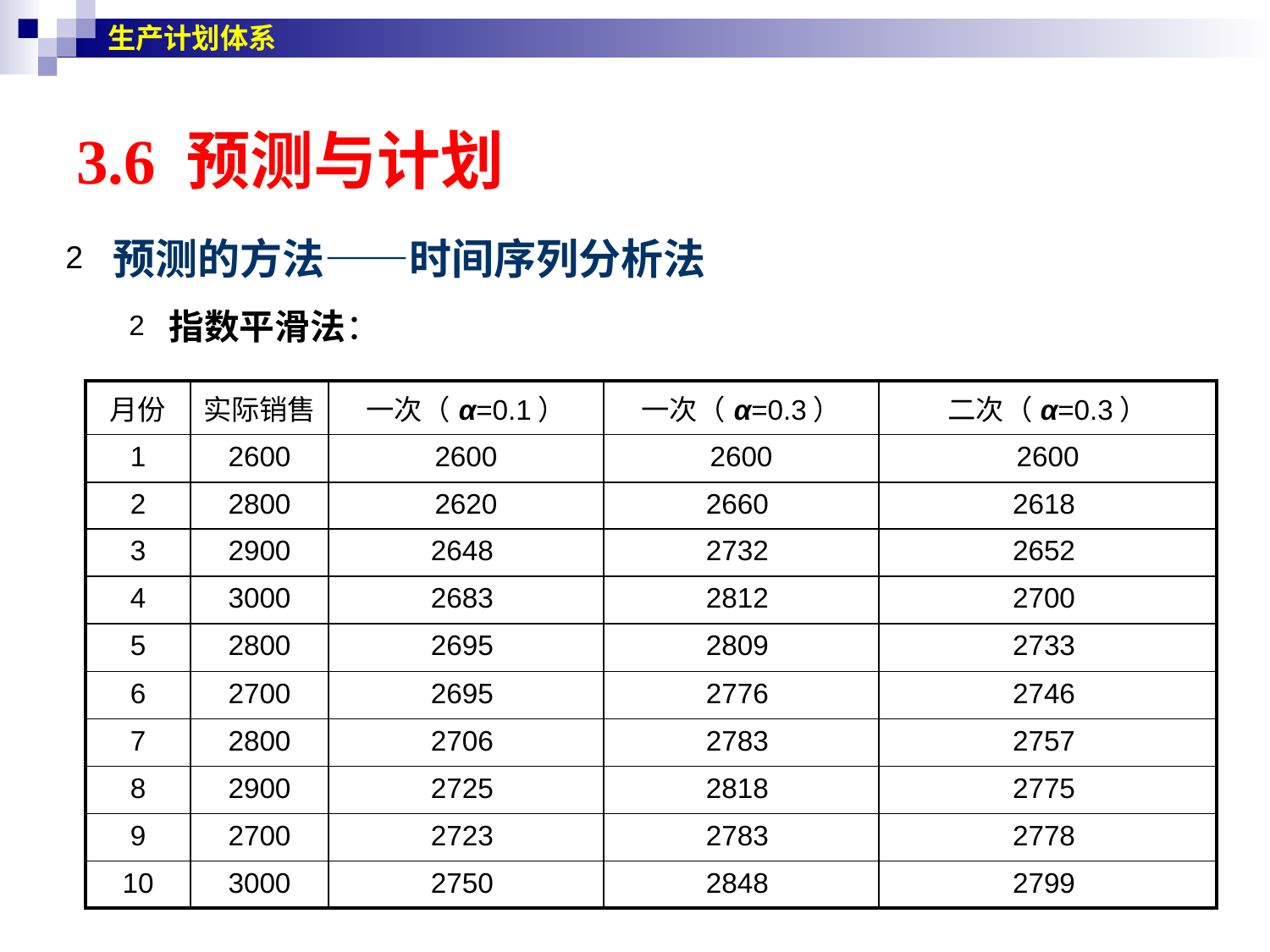

生产计划体系
# 3.6 预测与计划
预测的方法——时间序列分析法
指数平滑法：
| 月份 | 实际销售 | 一次（α=0.1） | 一次（α=0.3） | 二次（α=0.3） |
| --- | --- | --- | --- | --- |
| 1 | 2600 | 2600 | 2600 | 2600 |
| 2 | 2800 | 2620 | 2660 | 2618 |
| 3 | 2900 | 2648 | 2732 | 2652 |
| 4 | 3000 | 2683 | 2812 | 2700 |
| 5 | 2800 | 2695 | 2809 | 2733 |
| 6 | 2700 | 2695 | 2776 | 2746 |
| 7 | 2800 | 2706 | 2783 | 2757 |
| 8 | 2900 | 2725 | 2818 | 2775 |
| 9 | 2700 | 2723 | 2783 | 2778 |
| 10 | 3000 | 2750 | 2848 | 2799 |